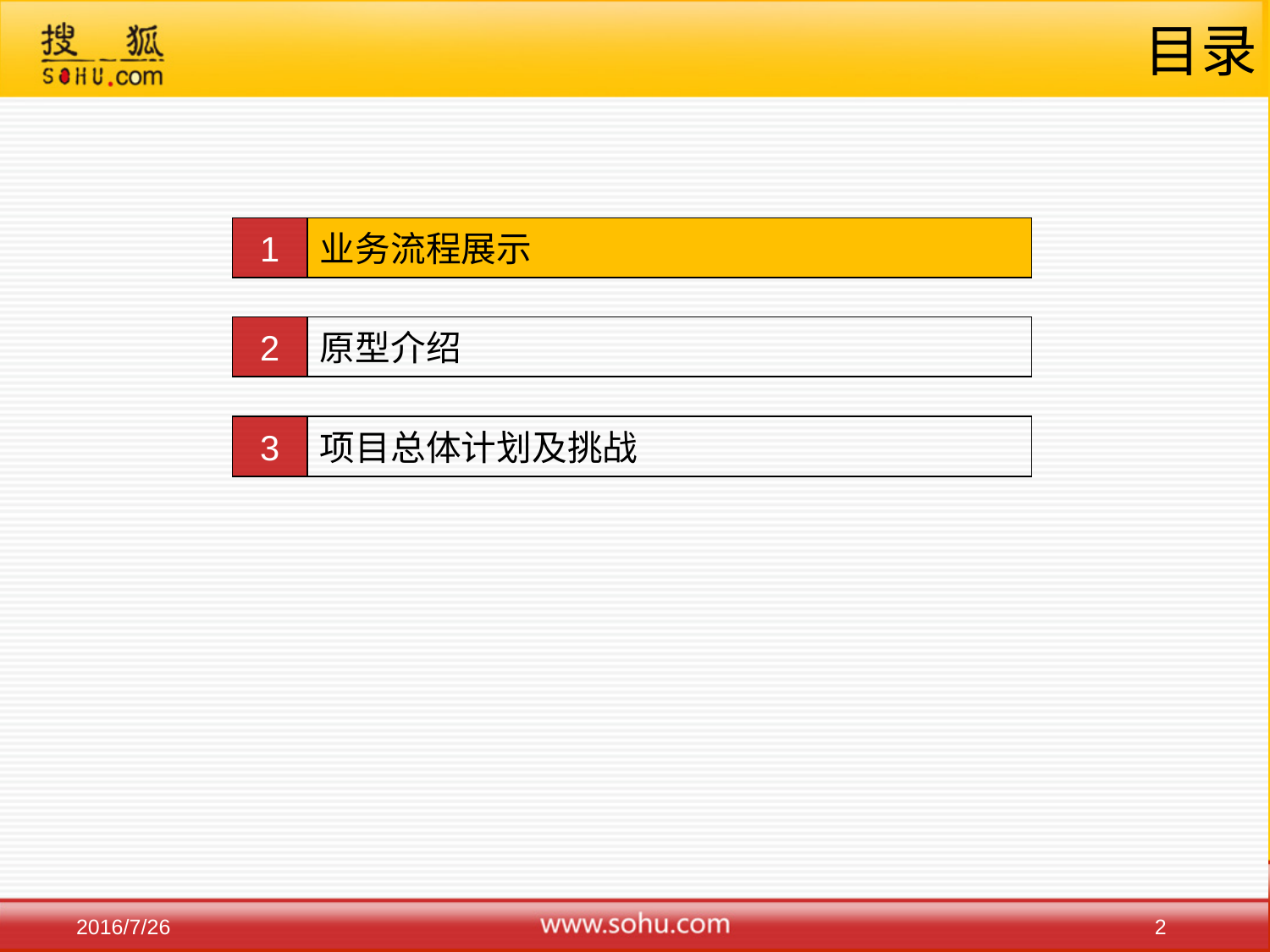

# 目录
1
业务流程展示
2
原型介绍
3
项目总体计划及挑战
2